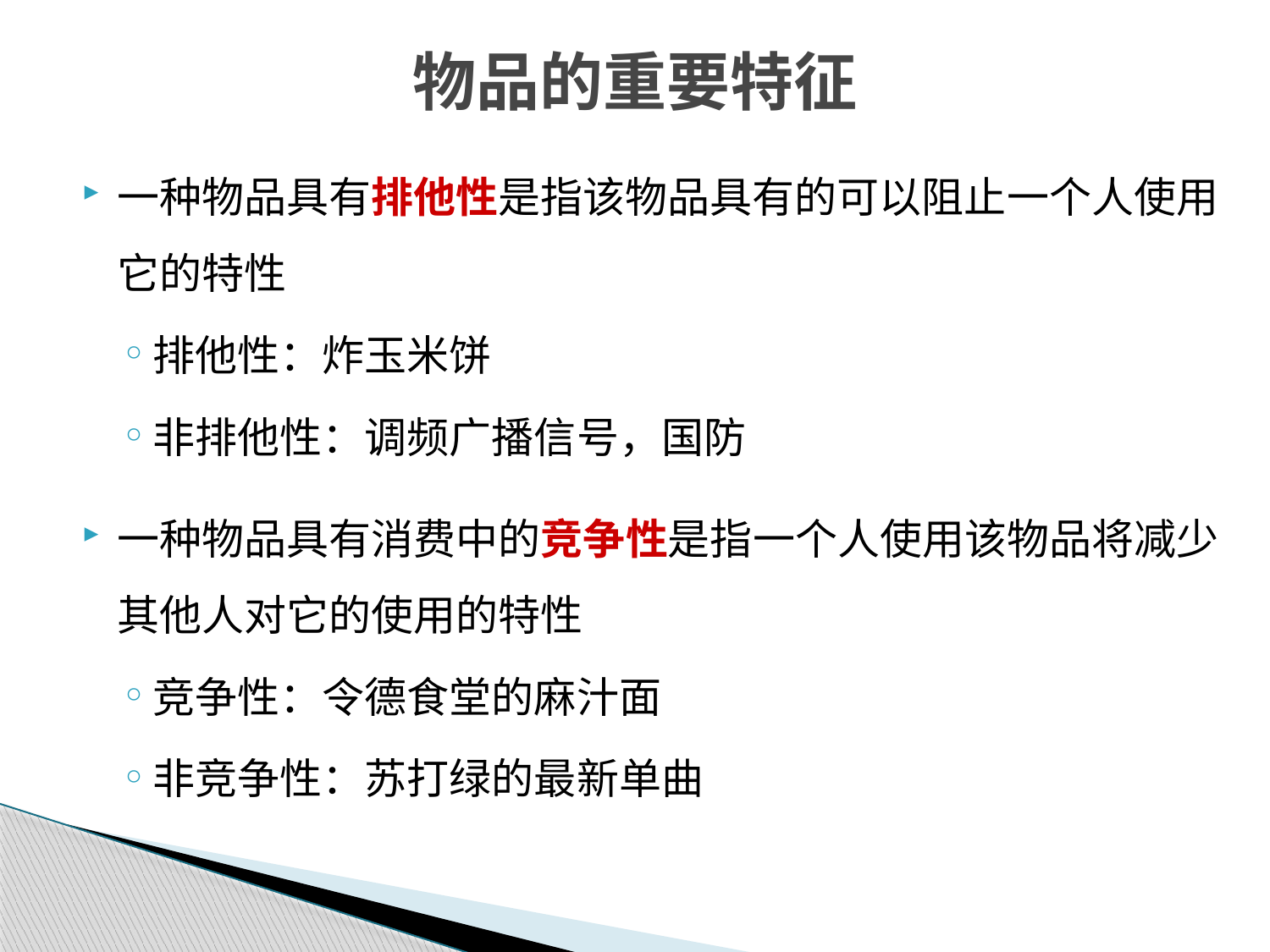

物品的重要特征
一种物品具有排他性是指该物品具有的可以阻止一个人使用它的特性
排他性：炸玉米饼
非排他性：调频广播信号，国防
一种物品具有消费中的竞争性是指一个人使用该物品将减少其他人对它的使用的特性
竞争性：令德食堂的麻汁面
非竞争性：苏打绿的最新单曲